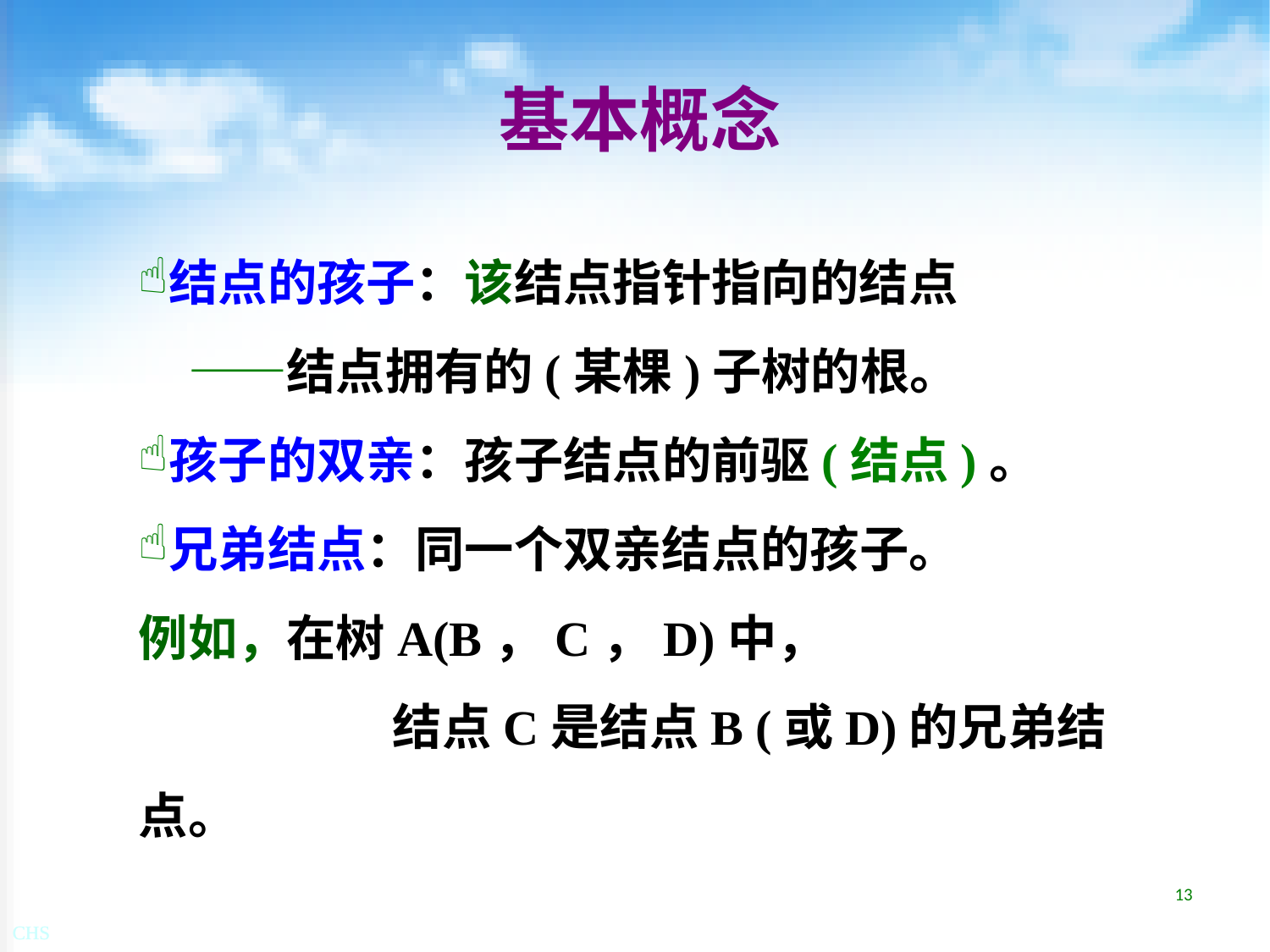

# 基本概念
结点的孩子：该结点指针指向的结点
　——结点拥有的(某棵)子树的根。
孩子的双亲：孩子结点的前驱(结点)。
兄弟结点：同一个双亲结点的孩子。
例如，在树A(B，C，D)中，
		结点C是结点B (或D)的兄弟结点。
13